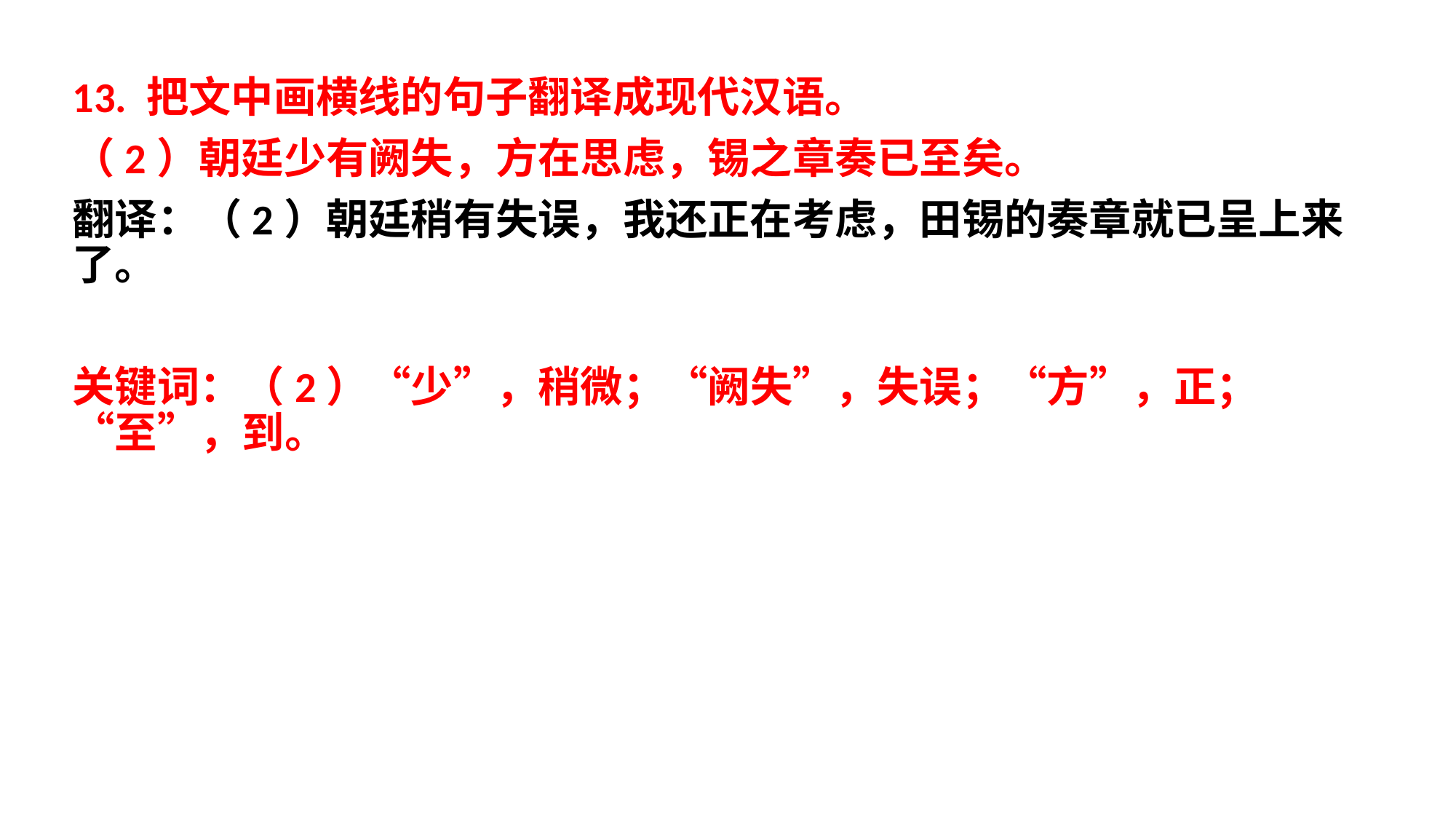

13. 把文中画横线的句子翻译成现代汉语。
（2）朝廷少有阙失，方在思虑，锡之章奏已至矣。
翻译：（2）朝廷稍有失误，我还正在考虑，田锡的奏章就已呈上来了。

关键词：（2）“少”，稍微；“阙失”，失误；“方”，正；“至”，到。